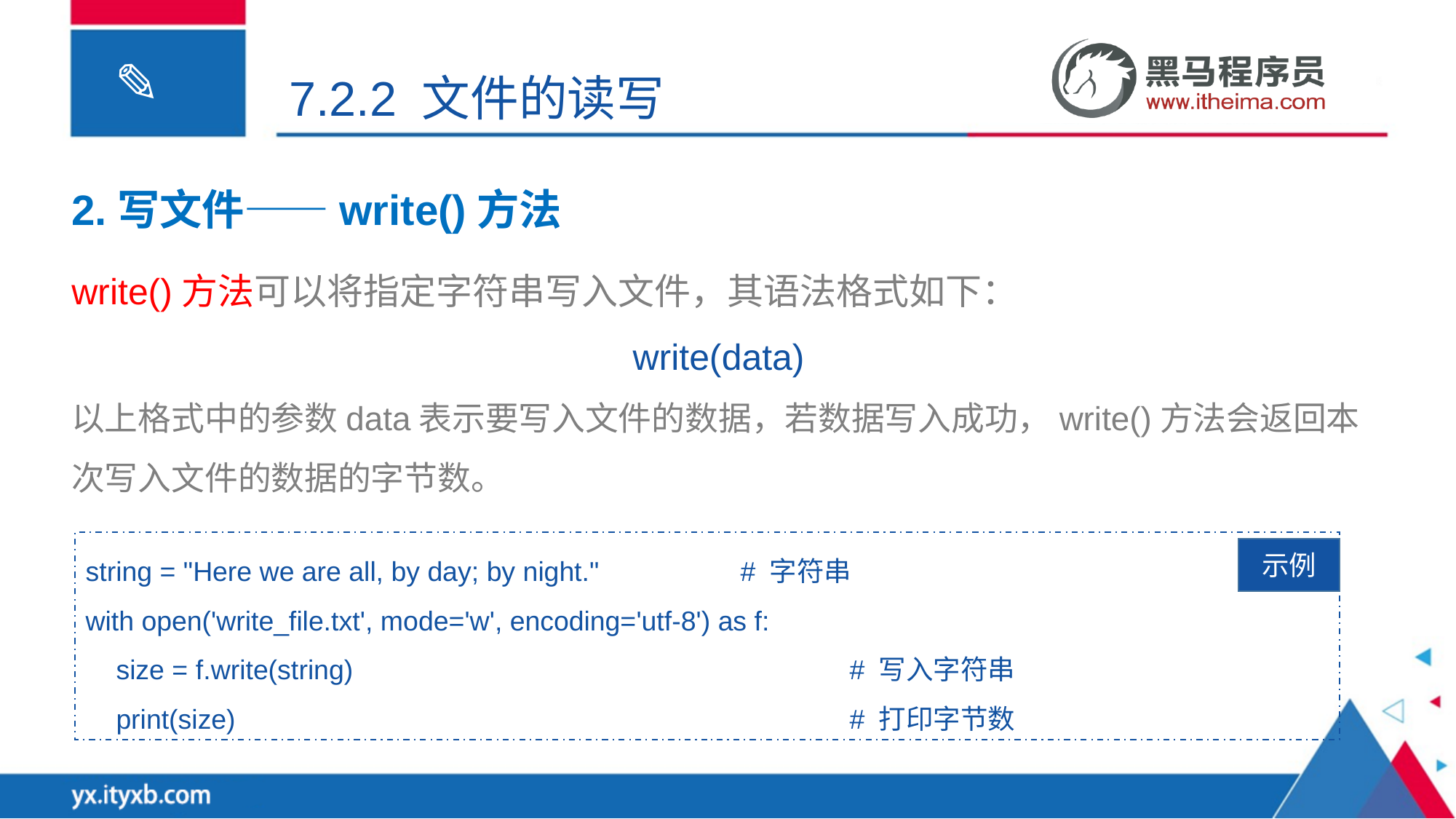

7.2.2 文件的读写
2.写文件——write()方法
write()方法可以将指定字符串写入文件，其语法格式如下：
write(data)
以上格式中的参数data表示要写入文件的数据，若数据写入成功，write()方法会返回本次写入文件的数据的字节数。
string = "Here we are all, by day; by night."		# 字符串
with open('write_file.txt', mode='w', encoding='utf-8') as f:
    size = f.write(string)					# 写入字符串
    print(size)						# 打印字节数
示例